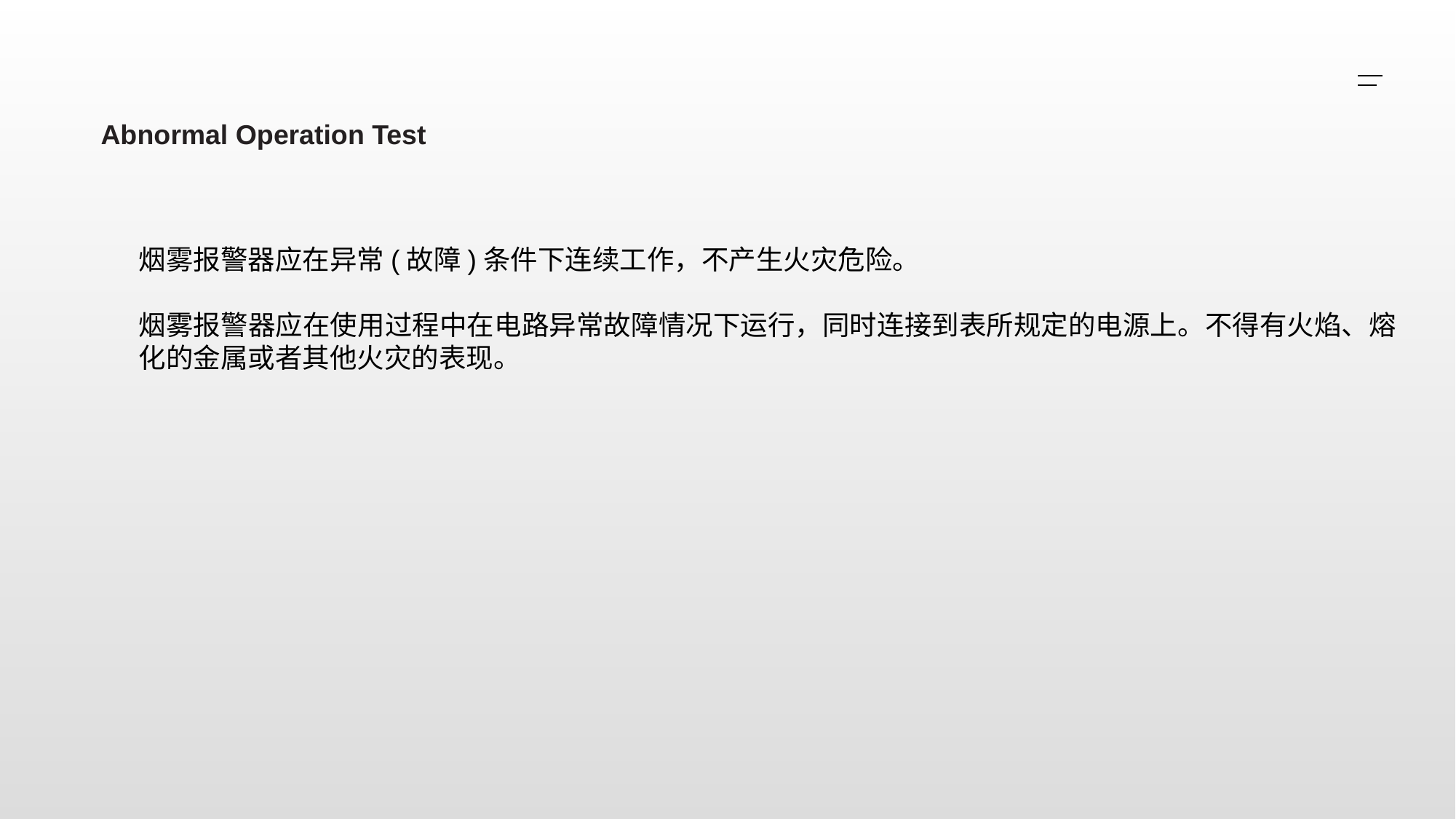

Abnormal Operation Test

烟雾报警器应在异常(故障)条件下连续工作，不产生火灾危险。

烟雾报警器应在使用过程中在电路异常故障情况下运行，同时连接到表所规定的电源上。不得有火焰、熔化的金属或者其他火灾的表现。